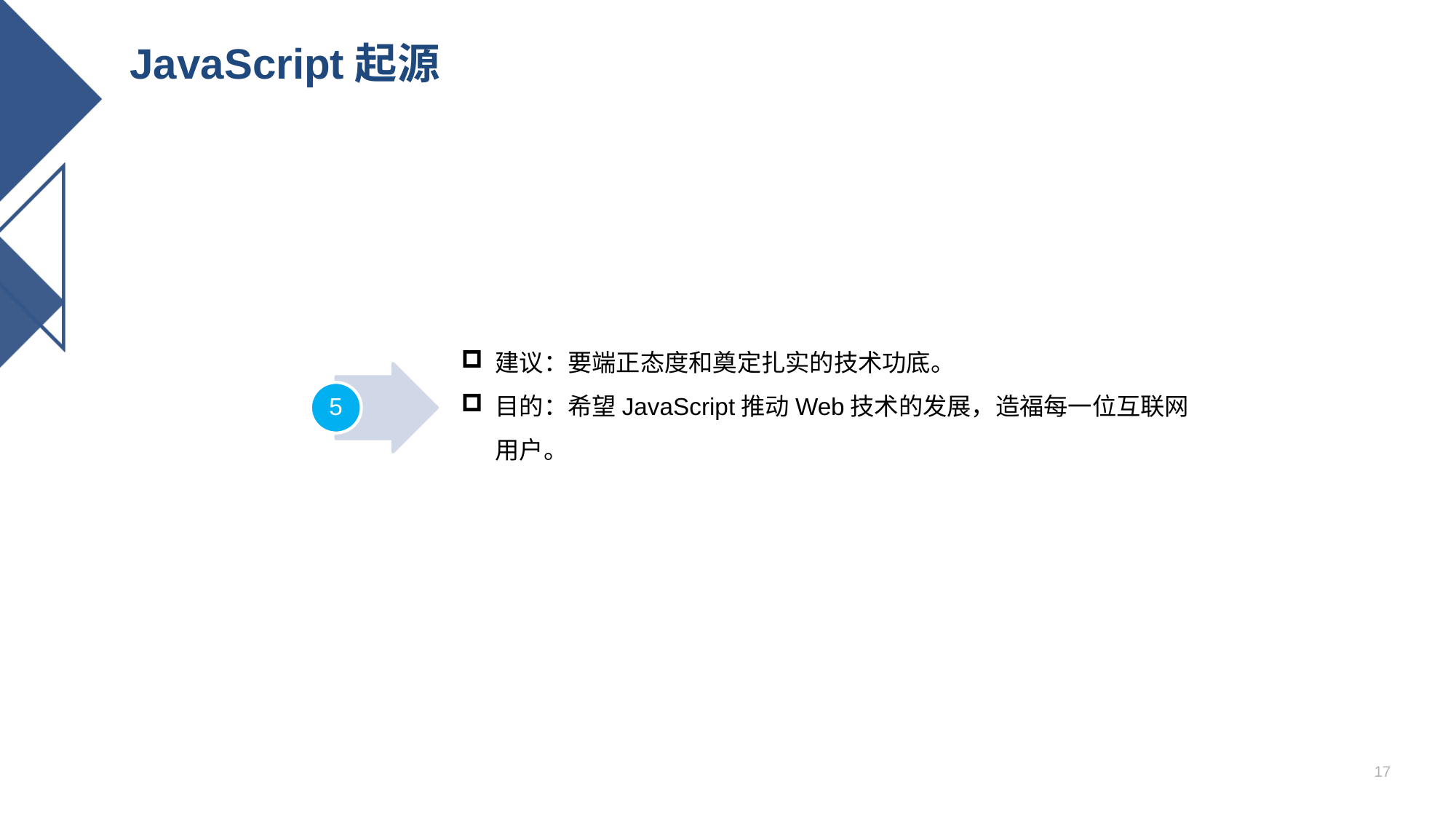

# JavaScript起源
建议：要端正态度和奠定扎实的技术功底。
目的：希望JavaScript推动Web技术的发展，造福每一位互联网用户。

5
17